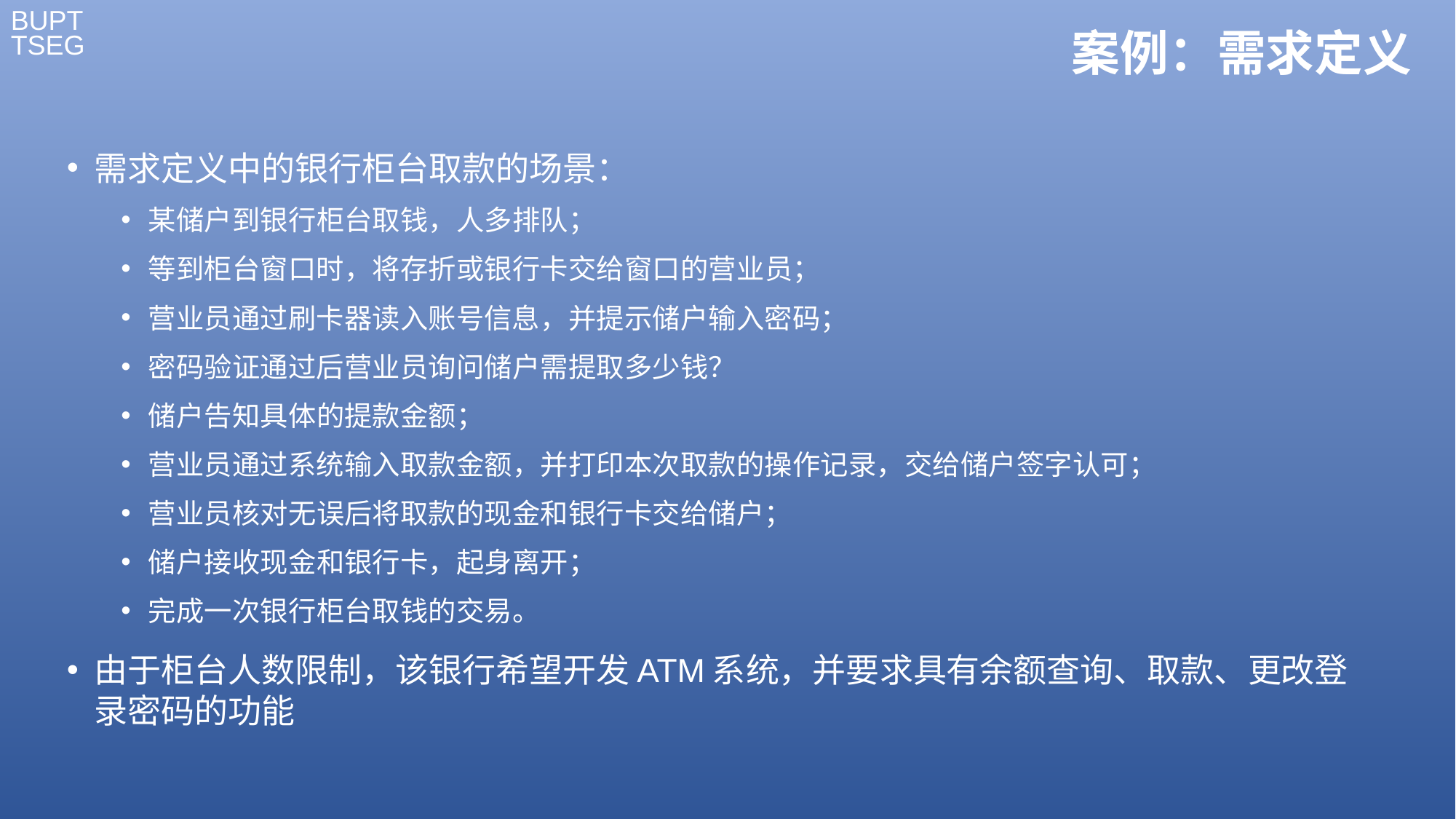

# 案例：需求定义
需求定义中的银行柜台取款的场景：
某储户到银行柜台取钱，人多排队；
等到柜台窗口时，将存折或银行卡交给窗口的营业员；
营业员通过刷卡器读入账号信息，并提示储户输入密码；
密码验证通过后营业员询问储户需提取多少钱？
储户告知具体的提款金额；
营业员通过系统输入取款金额，并打印本次取款的操作记录，交给储户签字认可；
营业员核对无误后将取款的现金和银行卡交给储户；
储户接收现金和银行卡，起身离开；
完成一次银行柜台取钱的交易。
由于柜台人数限制，该银行希望开发ATM系统，并要求具有余额查询、取款、更改登录密码的功能